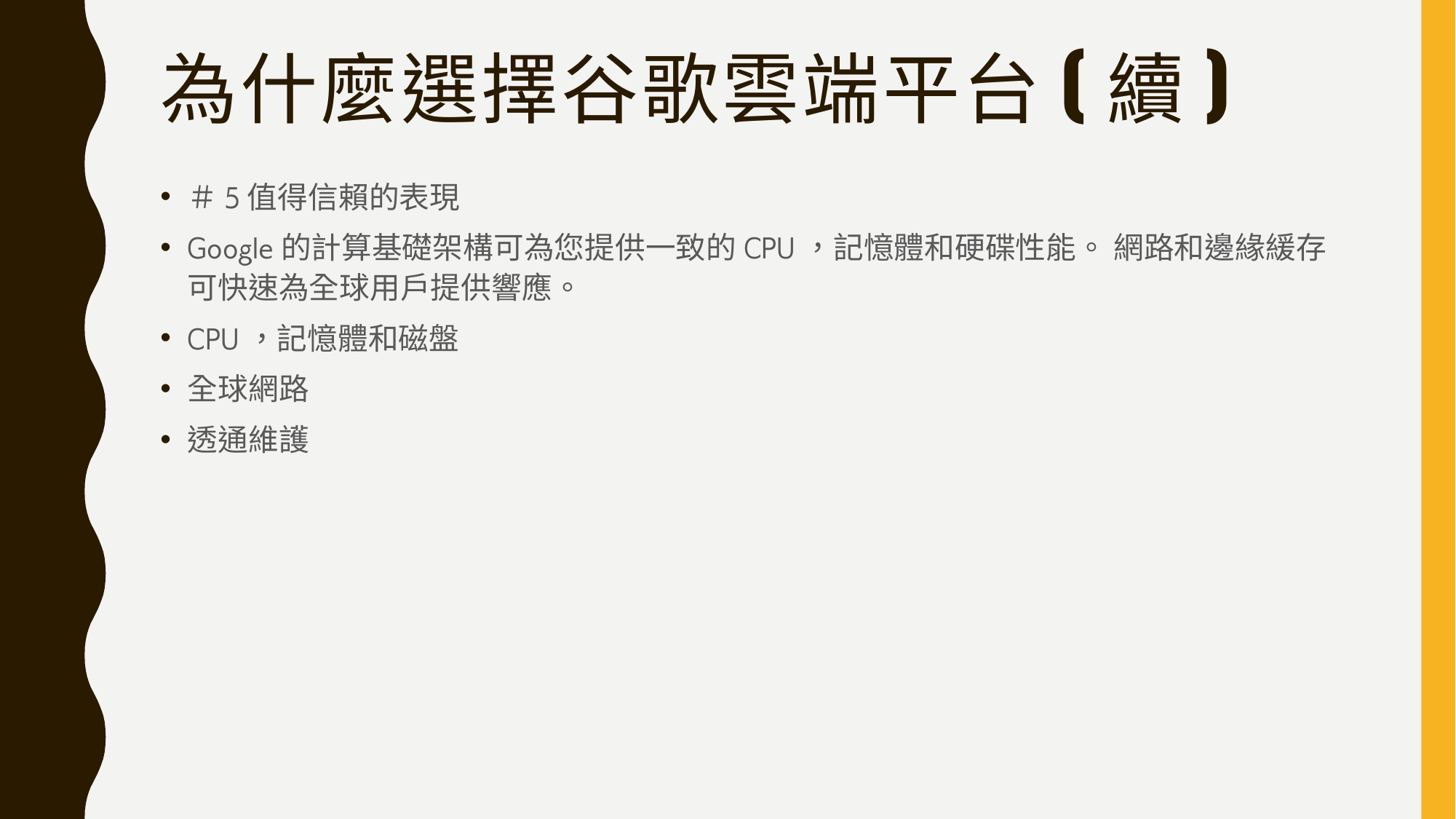

# 為什麼選擇谷歌雲端平台(續)
＃5值得信賴的表現
Google的計算基礎架構可為您提供一致的CPU，記憶體和硬碟性能。 網路和邊緣緩存可快速為全球用戶提供響應。
CPU，記憶體和磁盤
全球網路
透通維護